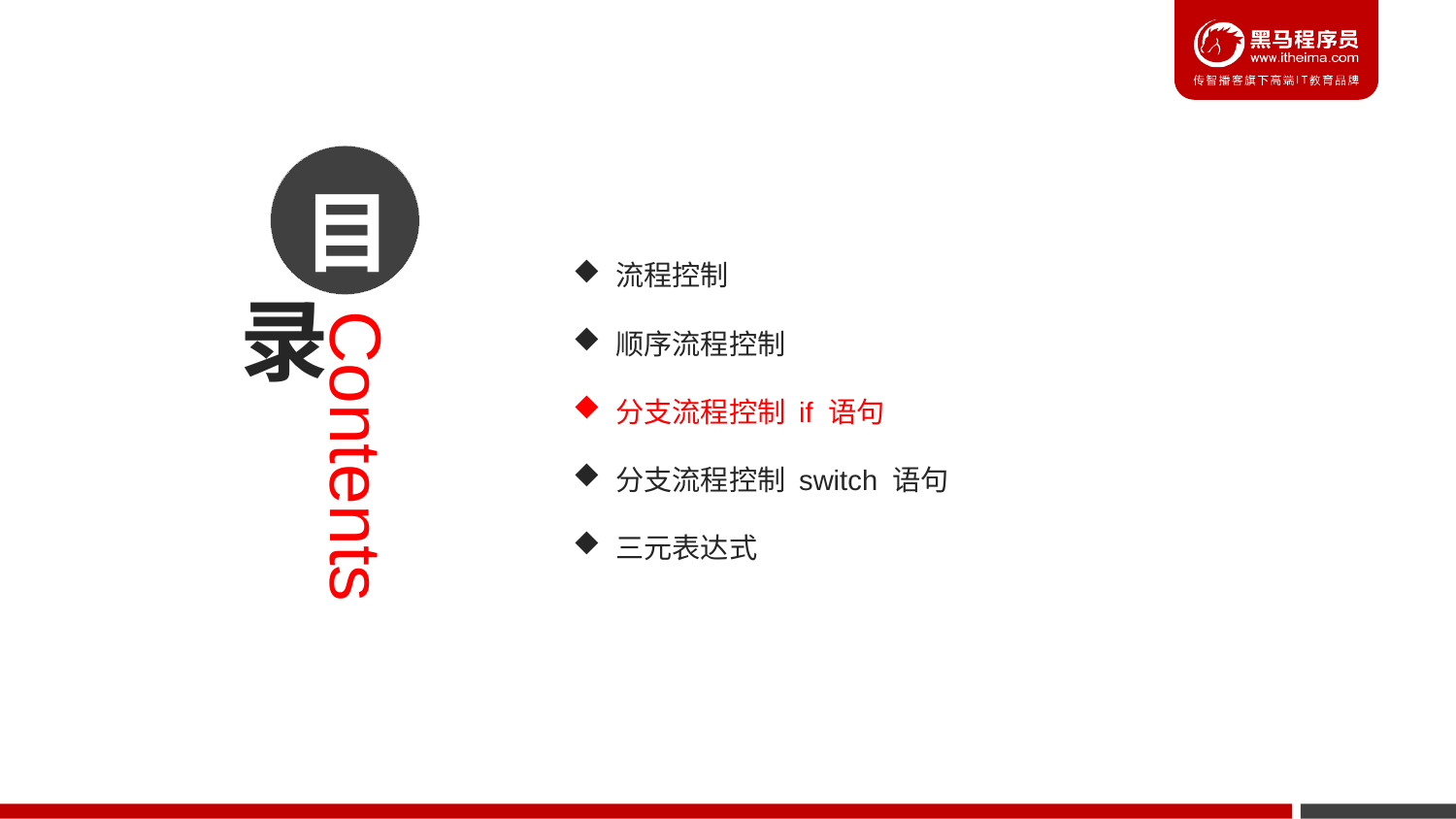

流程控制
顺序流程控制
分支流程控制 if 语句
分支流程控制 switch 语句
三元表达式